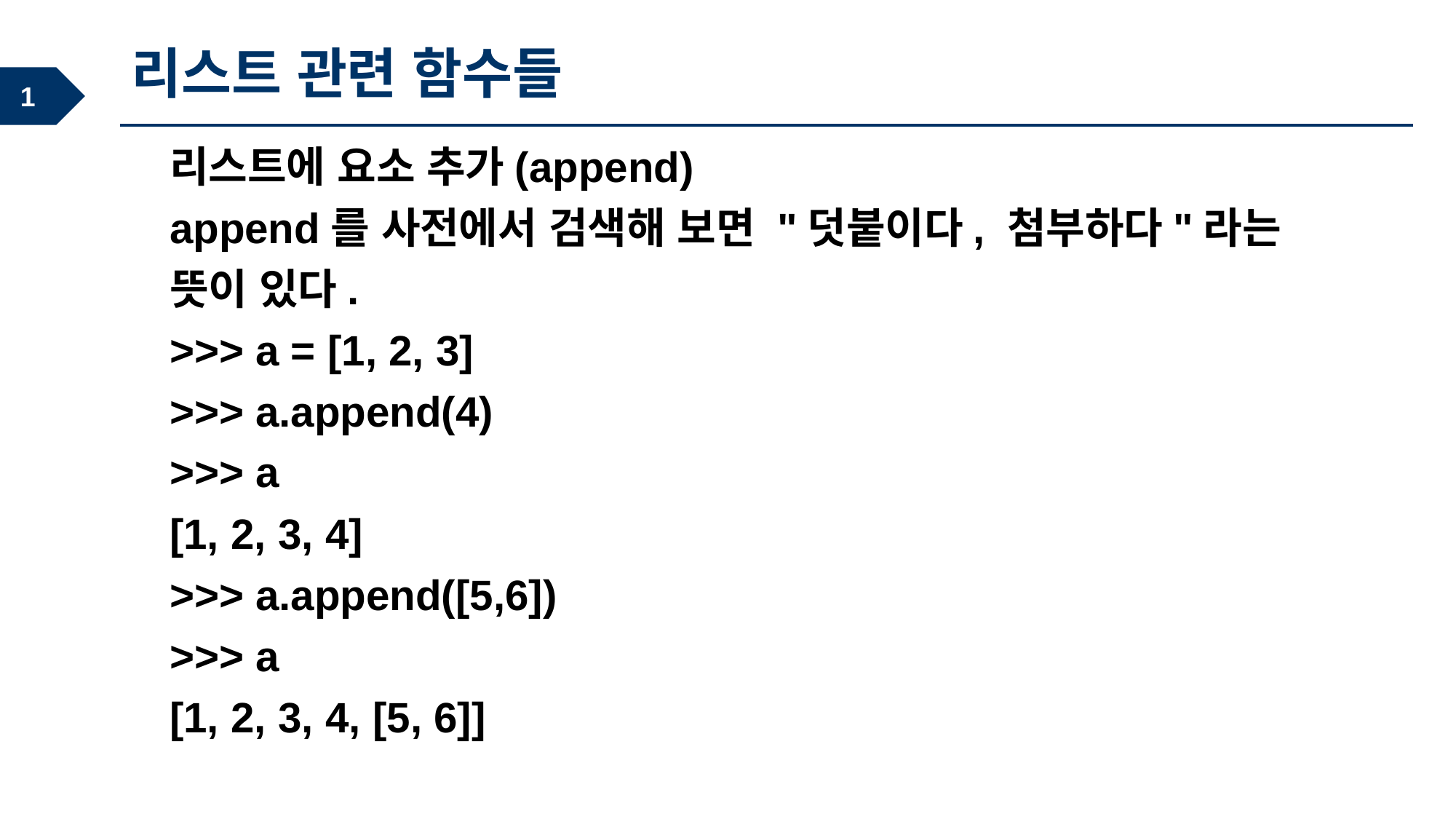

리스트 관련 함수들
리스트에 요소 추가(append)
append를 사전에서 검색해 보면 "덧붙이다, 첨부하다"라는 뜻이 있다.
>>> a = [1, 2, 3]
>>> a.append(4)
>>> a
[1, 2, 3, 4]
>>> a.append([5,6])
>>> a
[1, 2, 3, 4, [5, 6]]